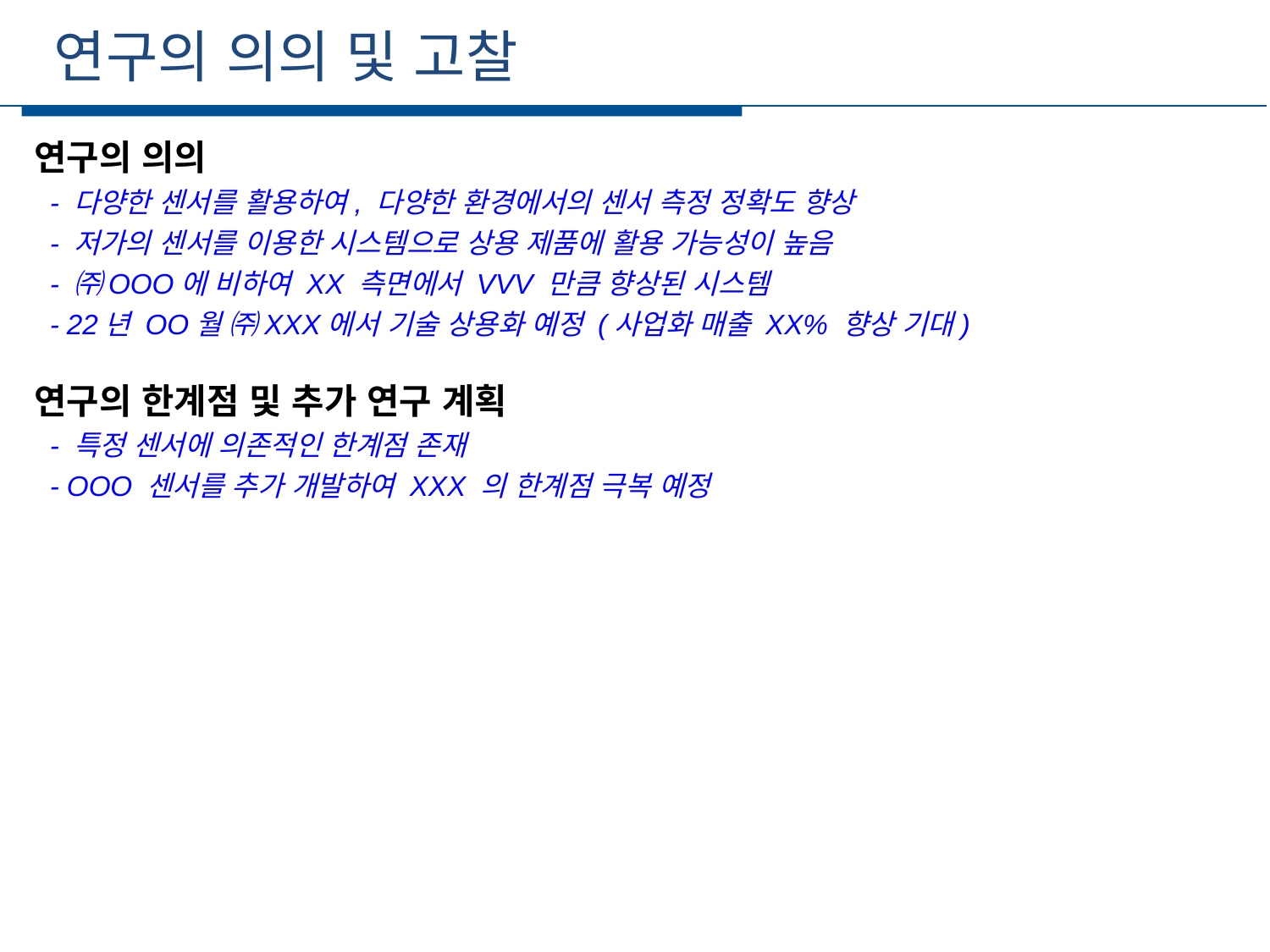

연구의 의의 및 고찰
세부일정

연구의 의의
  - 다양한 센서를 활용하여, 다양한 환경에서의 센서 측정 정확도 향상
  - 저가의 센서를 이용한 시스템으로 상용 제품에 활용 가능성이 높음
  - ㈜OOO에 비하여 XX 측면에서 VVV 만큼 향상된 시스템
  - 22년 OO월 ㈜XXX에서 기술 상용화 예정 (사업화 매출 XX% 향상 기대)

연구의 한계점 및 추가 연구 계획
  - 특정 센서에 의존적인 한계점 존재
  - OOO 센서를 추가 개발하여 XXX 의 한계점 극복 예정